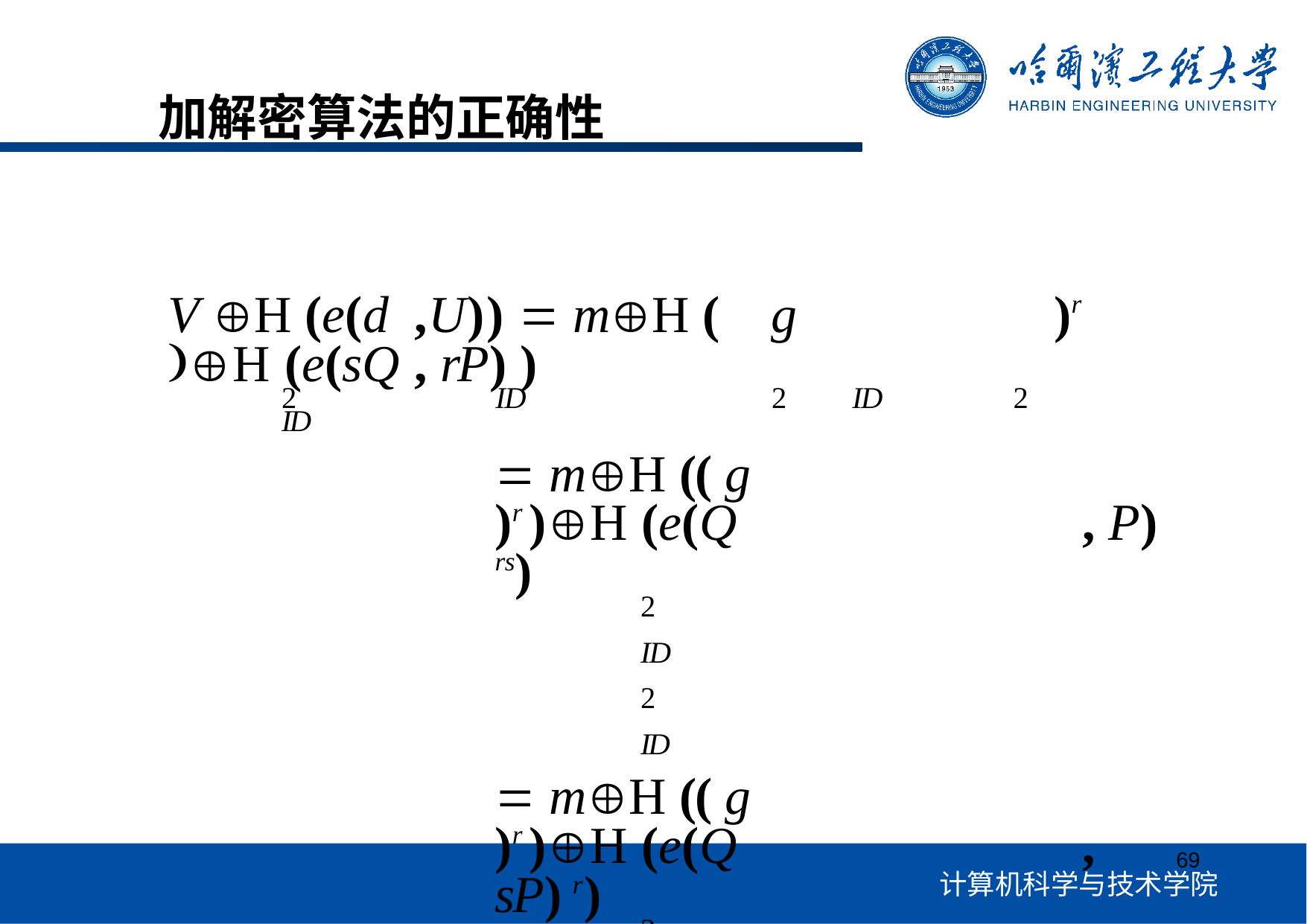

# 加解密算法的正确性
V ⊕H (e(d	,U)) = m⊕H (	g	)r )⊕H (e(sQ	, rP) )
2	ID	2	ID	2	ID
= m⊕H (( g	)r )⊕H (e(Q	, P) rs)
2	ID	2	ID
= m⊕H (( g	)r )⊕H (e(Q	, sP) r)
2	ID	2	ID
= m⊕H (( g	)r )⊕H (	g	)r )
2	ID	2	ID
= m
69